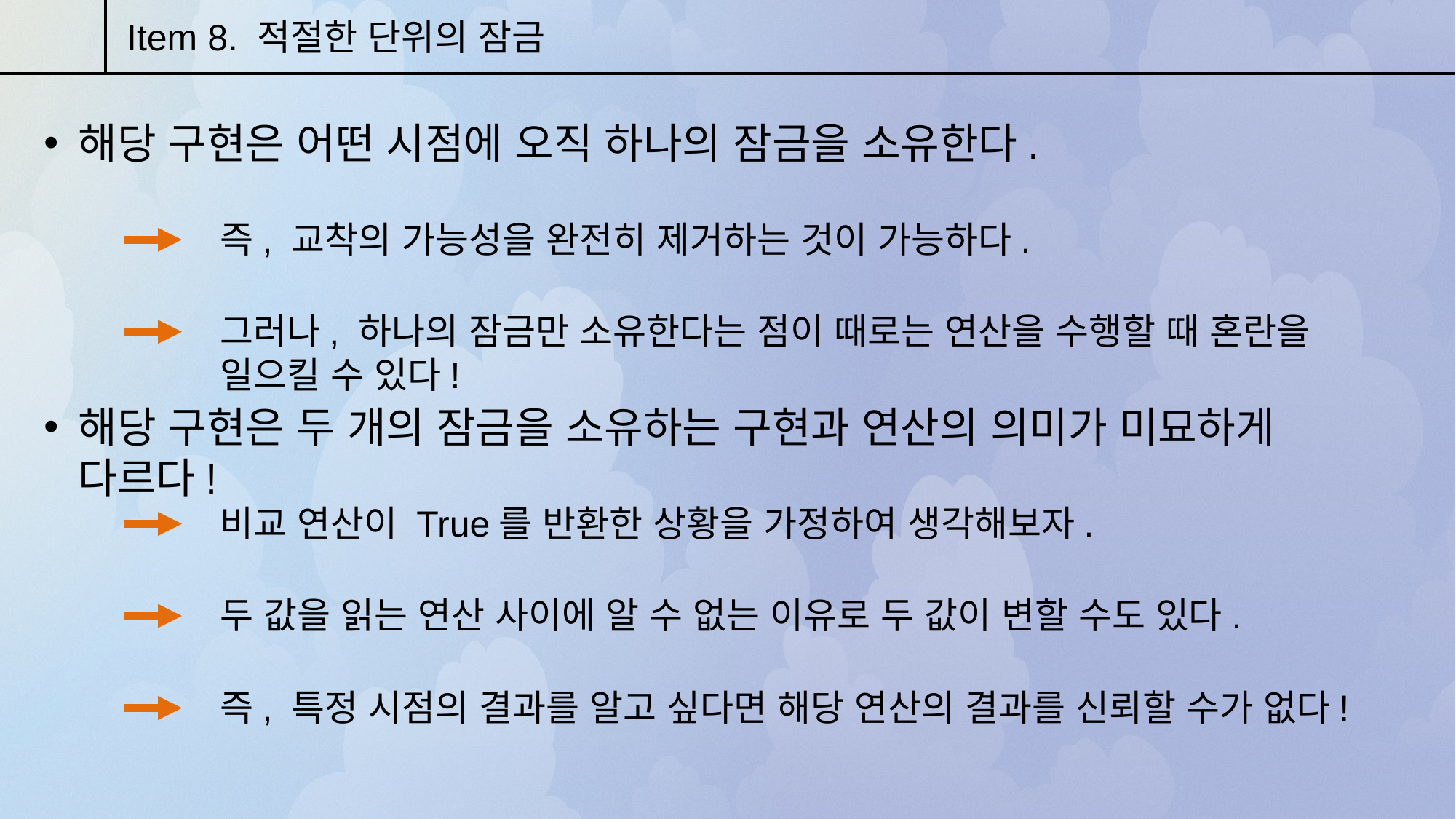

Item 8. 적절한 단위의 잠금
해당 구현은 어떤 시점에 오직 하나의 잠금을 소유한다.
즉, 교착의 가능성을 완전히 제거하는 것이 가능하다.
그러나, 하나의 잠금만 소유한다는 점이 때로는 연산을 수행할 때 혼란을 일으킬 수 있다!
해당 구현은 두 개의 잠금을 소유하는 구현과 연산의 의미가 미묘하게 다르다!
비교 연산이 True를 반환한 상황을 가정하여 생각해보자.
두 값을 읽는 연산 사이에 알 수 없는 이유로 두 값이 변할 수도 있다.
즉, 특정 시점의 결과를 알고 싶다면 해당 연산의 결과를 신뢰할 수가 없다!